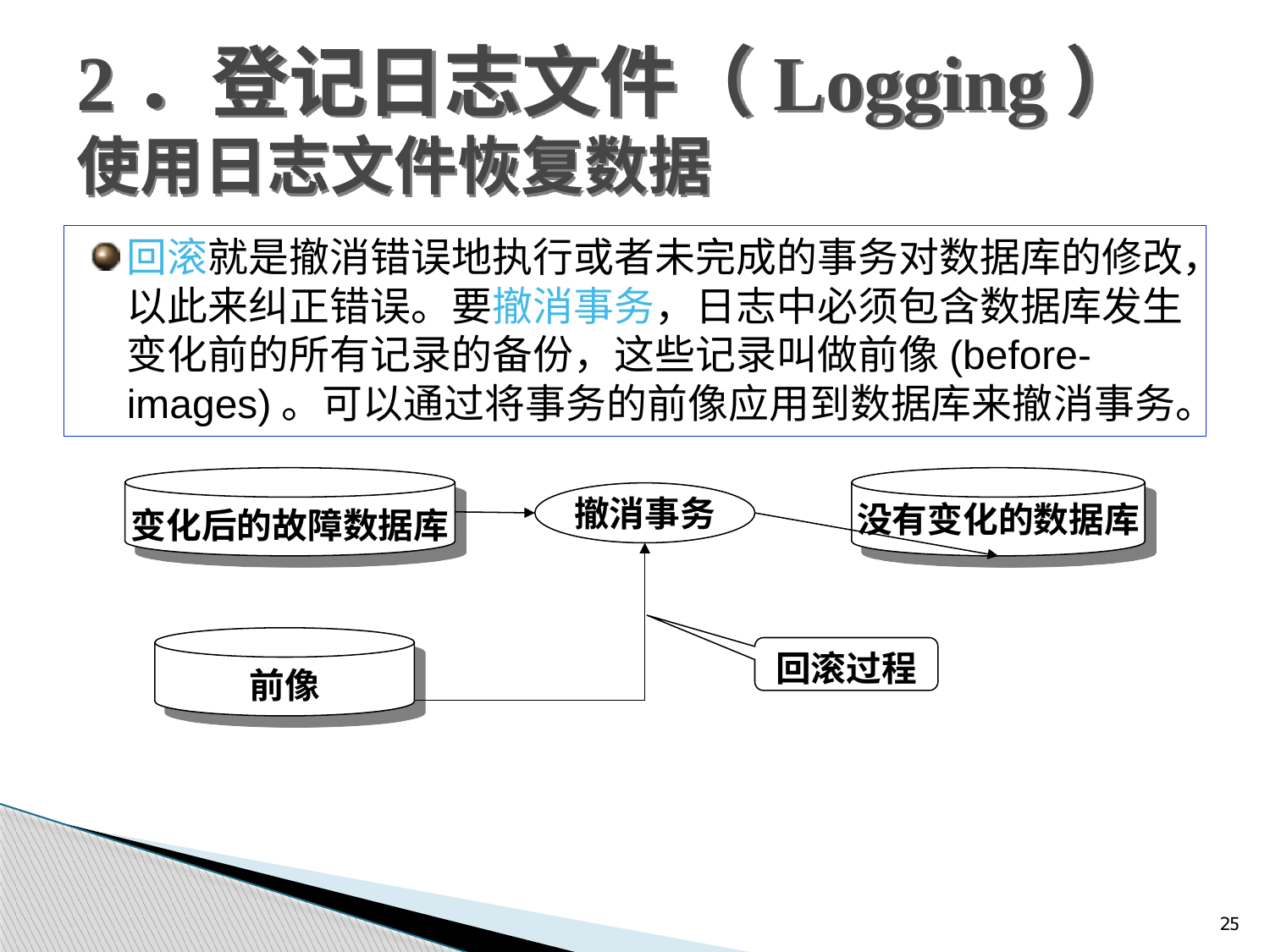

# 2．登记日志文件（Logging） 使用日志文件恢复数据
回滚就是撤消错误地执行或者未完成的事务对数据库的修改，以此来纠正错误。要撤消事务，日志中必须包含数据库发生变化前的所有记录的备份，这些记录叫做前像(before-images)。可以通过将事务的前像应用到数据库来撤消事务。
变化后的故障数据库
没有变化的数据库
撤消事务
前像
回滚过程
25